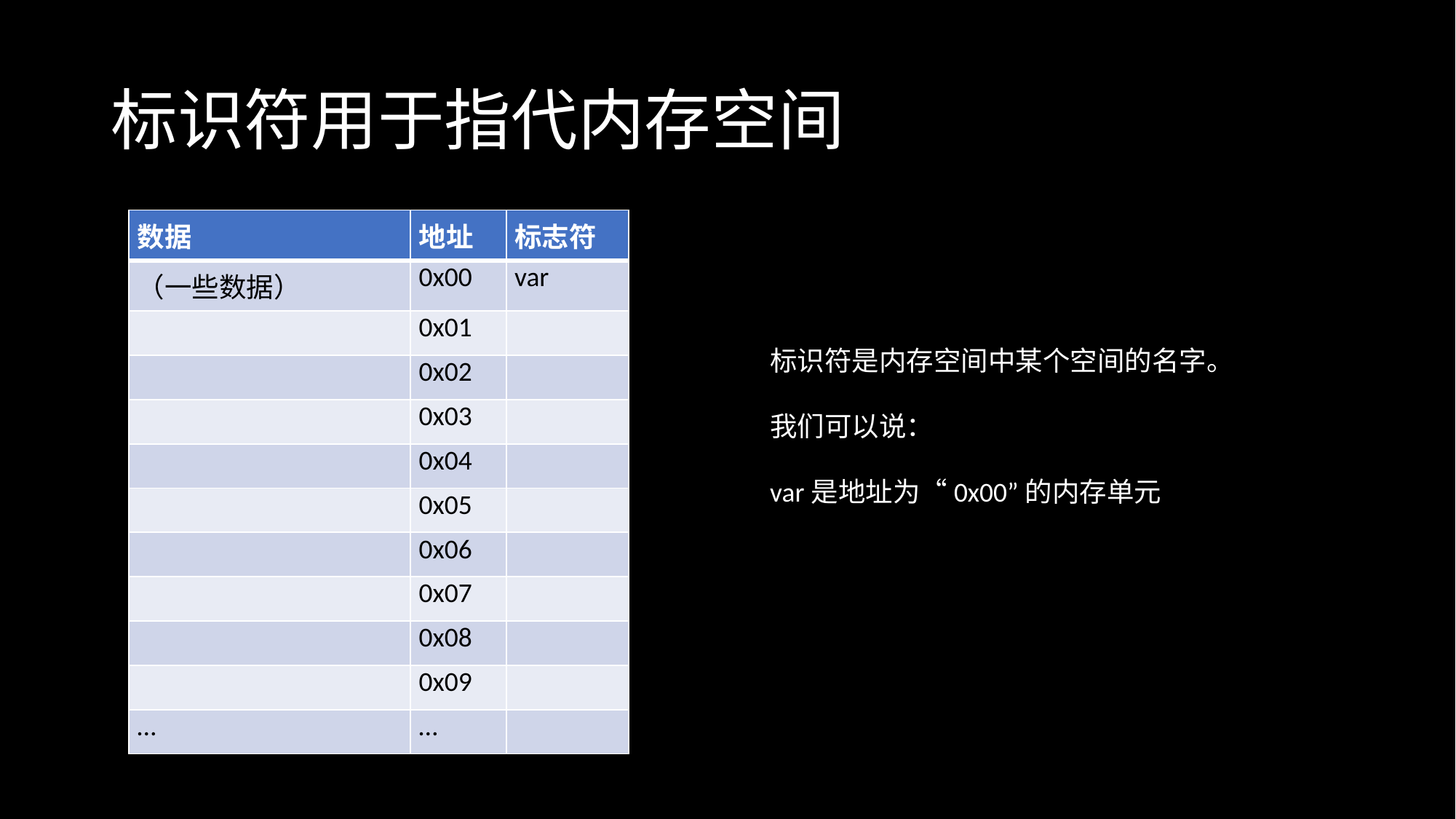

# 标识符用于指代内存空间
| 数据 | 地址 | 标志符 |
| --- | --- | --- |
| （一些数据） | 0x00 | var |
|  | 0x01 |  |
|  | 0x02 |  |
|  | 0x03 |  |
|  | 0x04 |  |
|  | 0x05 |  |
|  | 0x06 |  |
|  | 0x07 |  |
|  | 0x08 |  |
|  | 0x09 |  |
| … | … |  |
标识符是内存空间中某个空间的名字。

我们可以说：

var是地址为“0x00”的内存单元